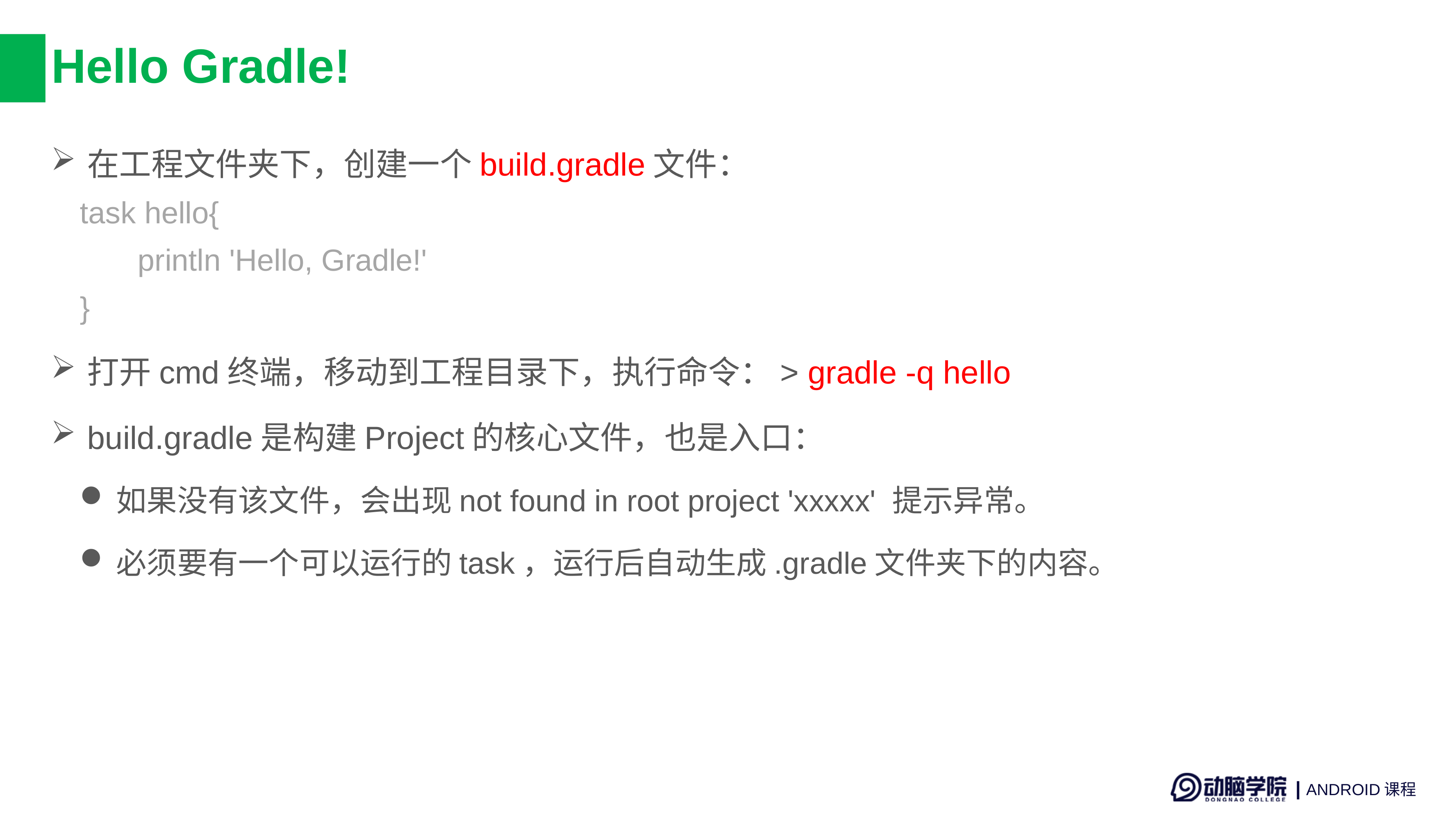

# Hello Gradle!
在工程文件夹下，创建一个build.gradle文件：
task hello{
	println 'Hello, Gradle!'
}
打开cmd终端，移动到工程目录下，执行命令：> gradle -q hello
build.gradle是构建Project的核心文件，也是入口：
如果没有该文件，会出现not found in root project 'xxxxx' 提示异常。
必须要有一个可以运行的task，运行后自动生成.gradle文件夹下的内容。